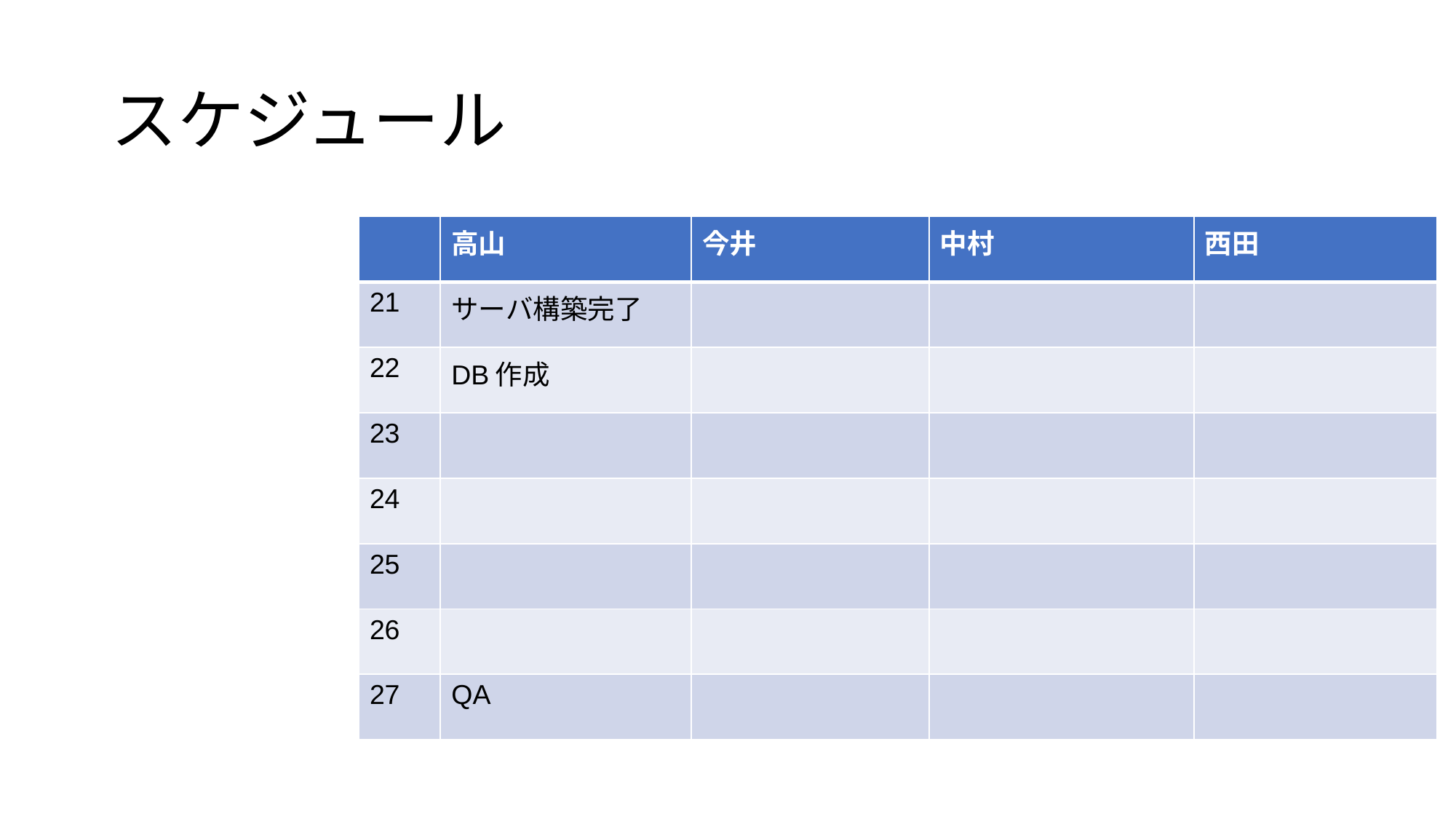

# スケジュール
|  | 高山 | 今井 | 中村 | 西田 |
| --- | --- | --- | --- | --- |
| 21 | サーバ構築完了 |  |  |  |
| 22 | DB作成 |  |  |  |
| 23 |  |  |  |  |
| 24 |  |  |  |  |
| 25 |  |  |  |  |
| 26 |  |  |  |  |
| 27 | QA |  |  |  |